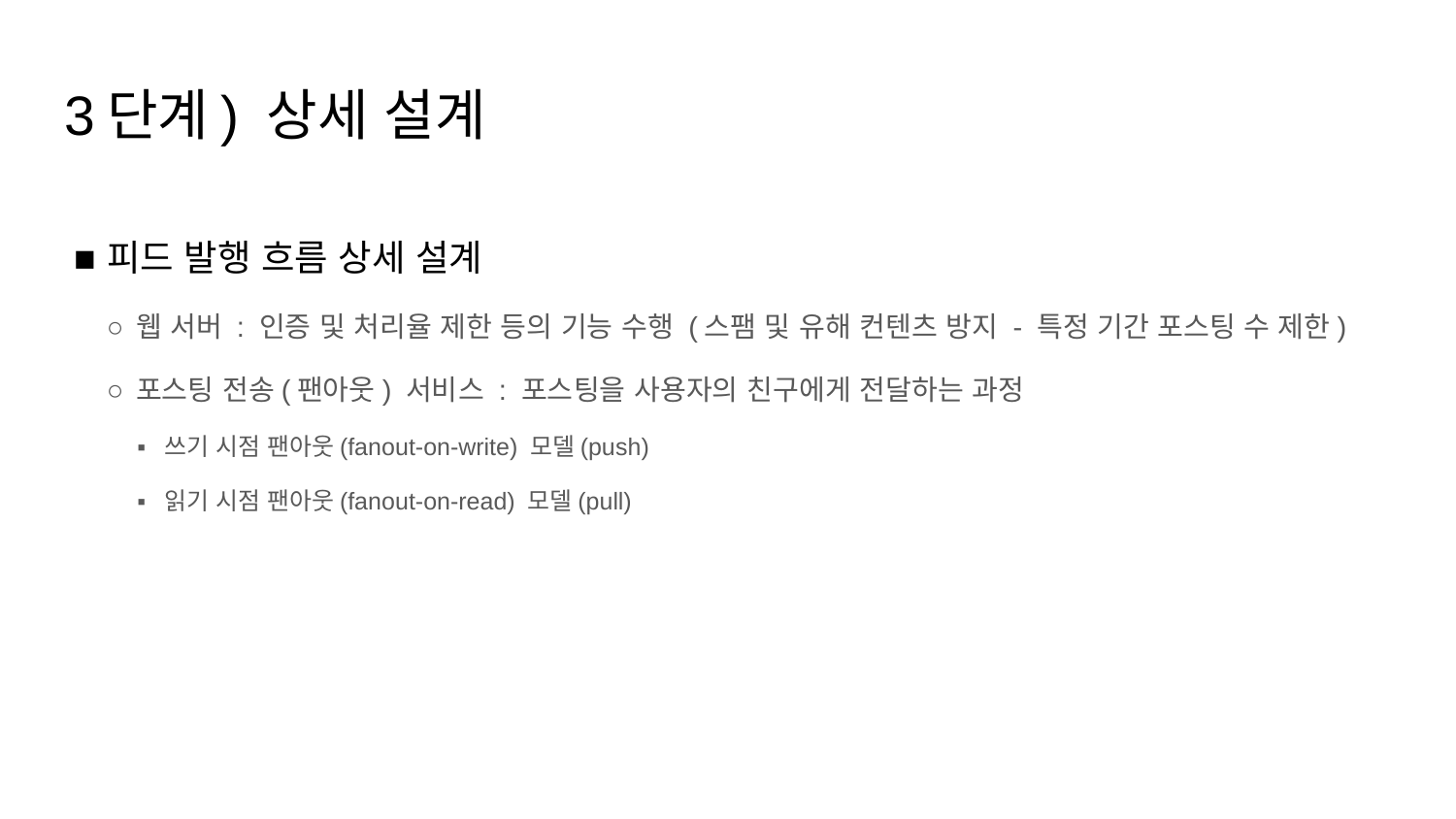

# 3단계) 상세 설계
피드 발행 흐름 상세 설계
웹 서버 : 인증 및 처리율 제한 등의 기능 수행 (스팸 및 유해 컨텐츠 방지 - 특정 기간 포스팅 수 제한)
포스팅 전송(팬아웃) 서비스 : 포스팅을 사용자의 친구에게 전달하는 과정
쓰기 시점 팬아웃(fanout-on-write) 모델(push)
읽기 시점 팬아웃(fanout-on-read) 모델(pull)